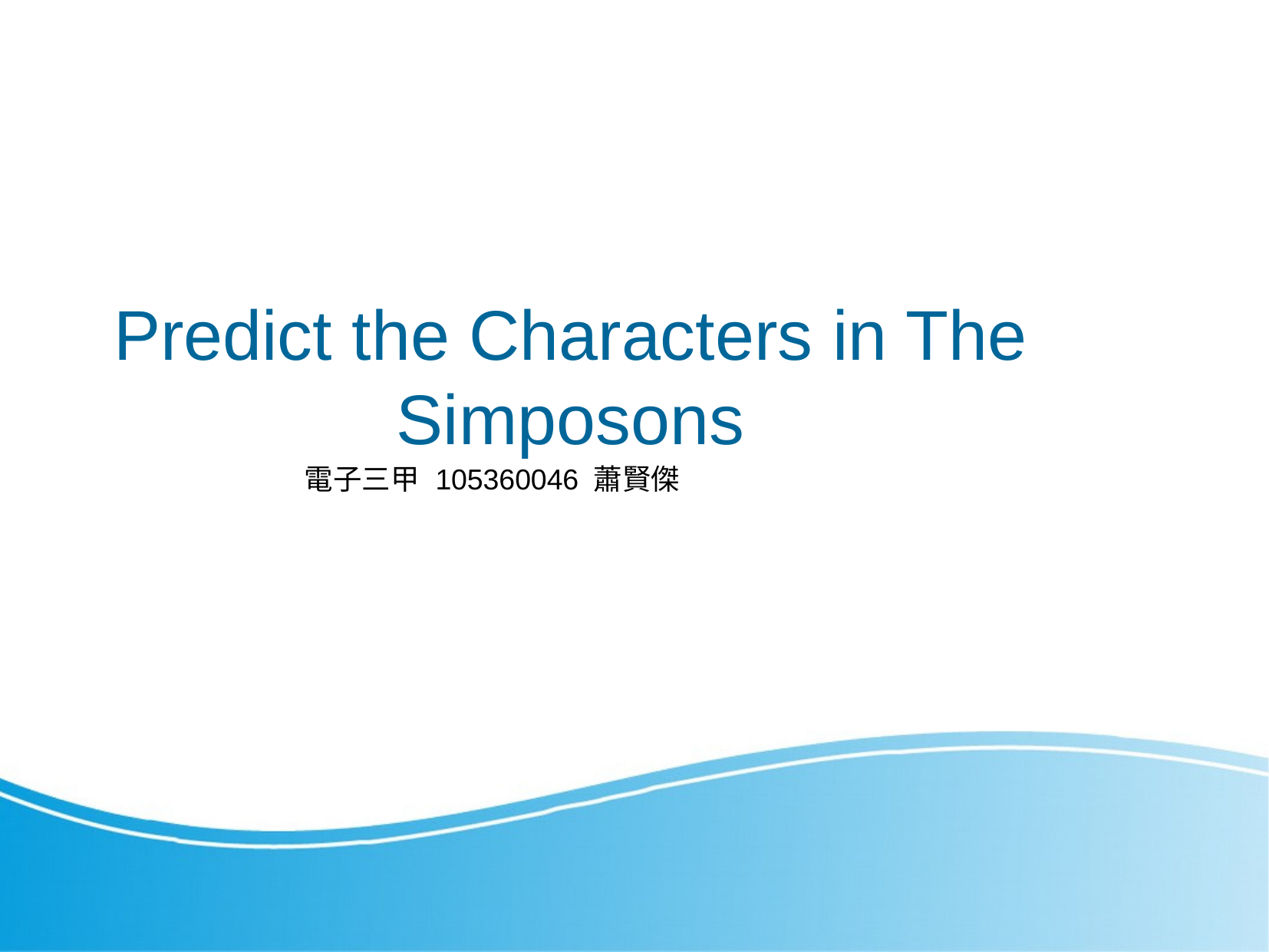

Predict the Characters in The Simposons
電子三甲 105360046 蕭賢傑